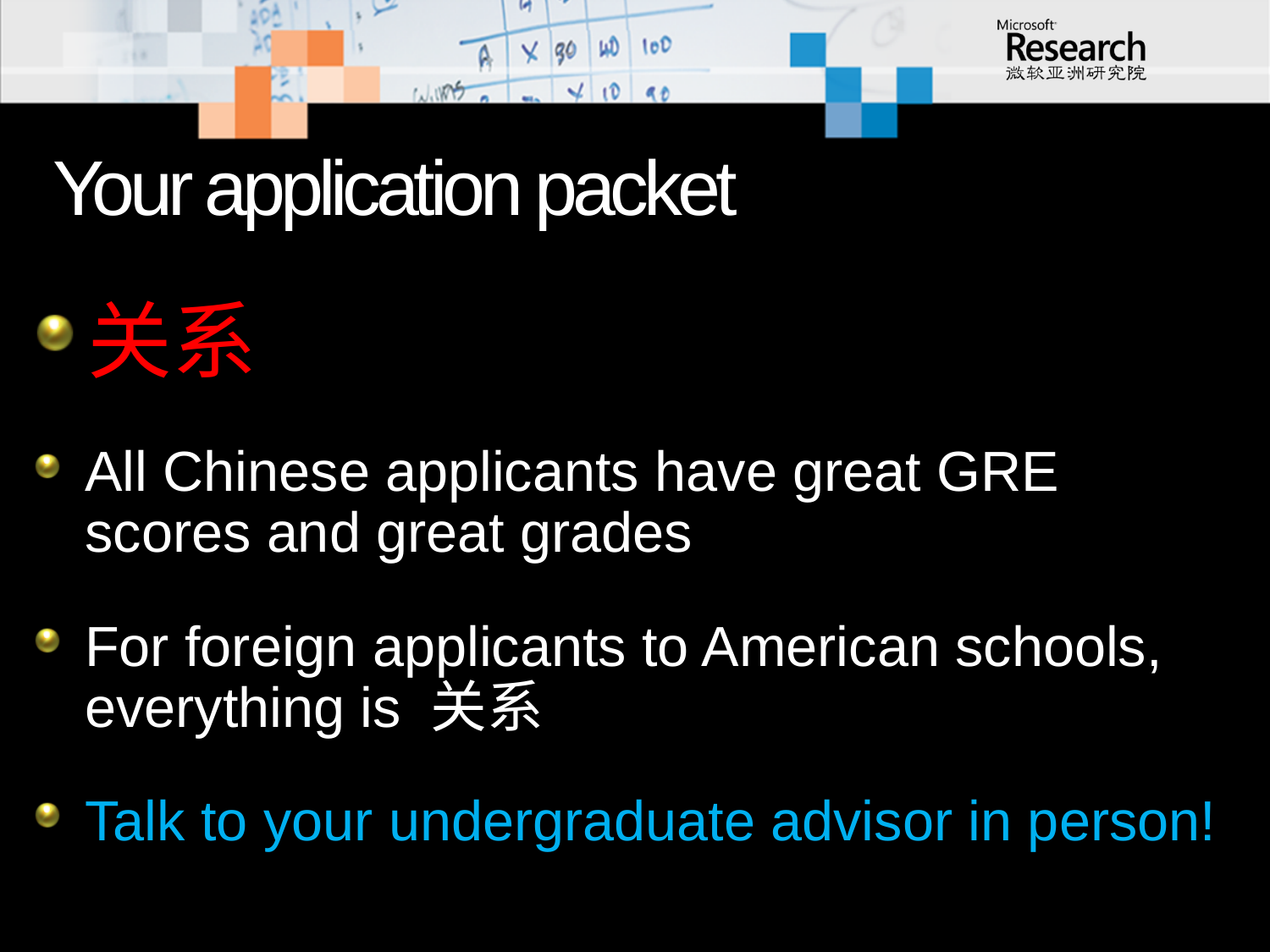

# Your application packet
关系
All Chinese applicants have great GRE scores and great grades
For foreign applicants to American schools, everything is 关系
Talk to your undergraduate advisor in person!